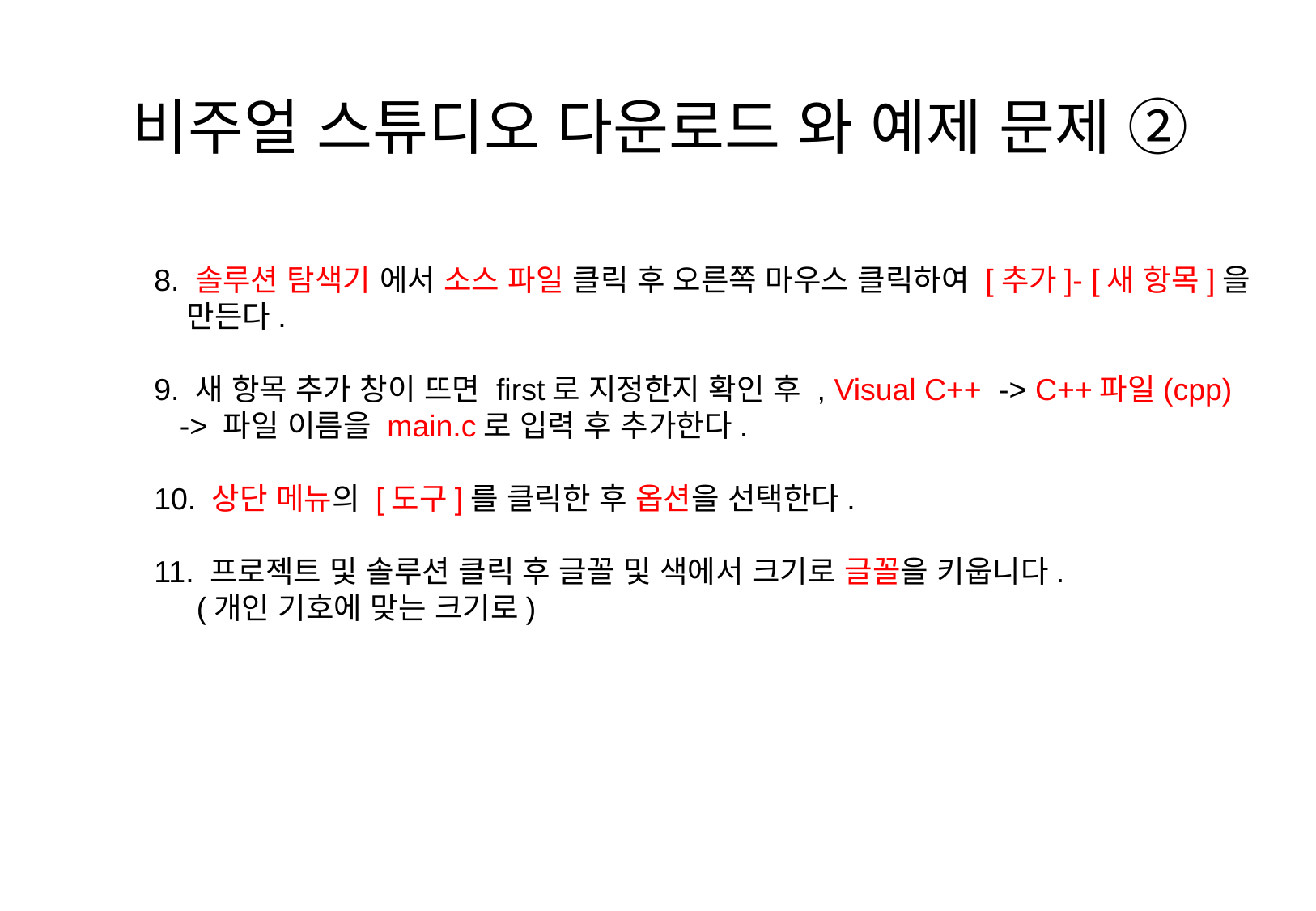

비주얼 스튜디오 다운로드 와 예제 문제 ②
8. 솔루션 탐색기 에서 소스 파일 클릭 후 오른쪽 마우스 클릭하여 [추가]- [새 항목]을
   만든다.

9. 새 항목 추가 창이 뜨면 first로 지정한지 확인 후 , Visual C++  -> C++파일(cpp)
   -> 파일 이름을 main.c로 입력 후 추가한다.

10. 상단 메뉴의 [도구]를 클릭한 후 옵션을 선택한다.

11. 프로젝트 및 솔루션 클릭 후 글꼴 및 색에서 크기로 글꼴을 키웁니다.
     (개인 기호에 맞는 크기로)